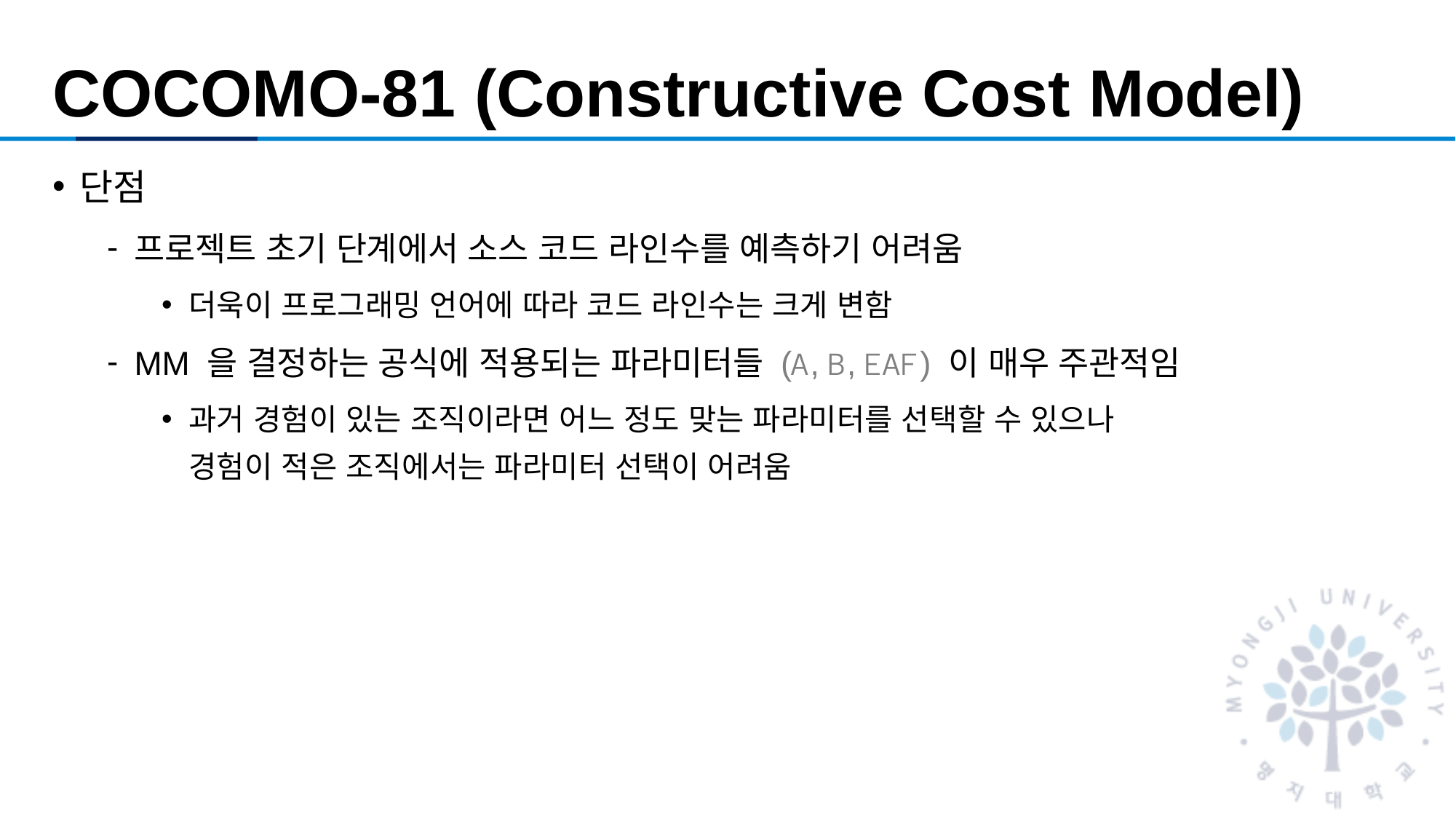

# COCOMO-81 (Constructive Cost Model)
단점
프로젝트 초기 단계에서 소스 코드 라인수를 예측하기 어려움
더욱이 프로그래밍 언어에 따라 코드 라인수는 크게 변함
MM 을 결정하는 공식에 적용되는 파라미터들 (A, B, EAF) 이 매우 주관적임
과거 경험이 있는 조직이라면 어느 정도 맞는 파라미터를 선택할 수 있으나
경험이 적은 조직에서는 파라미터 선택이 어려움